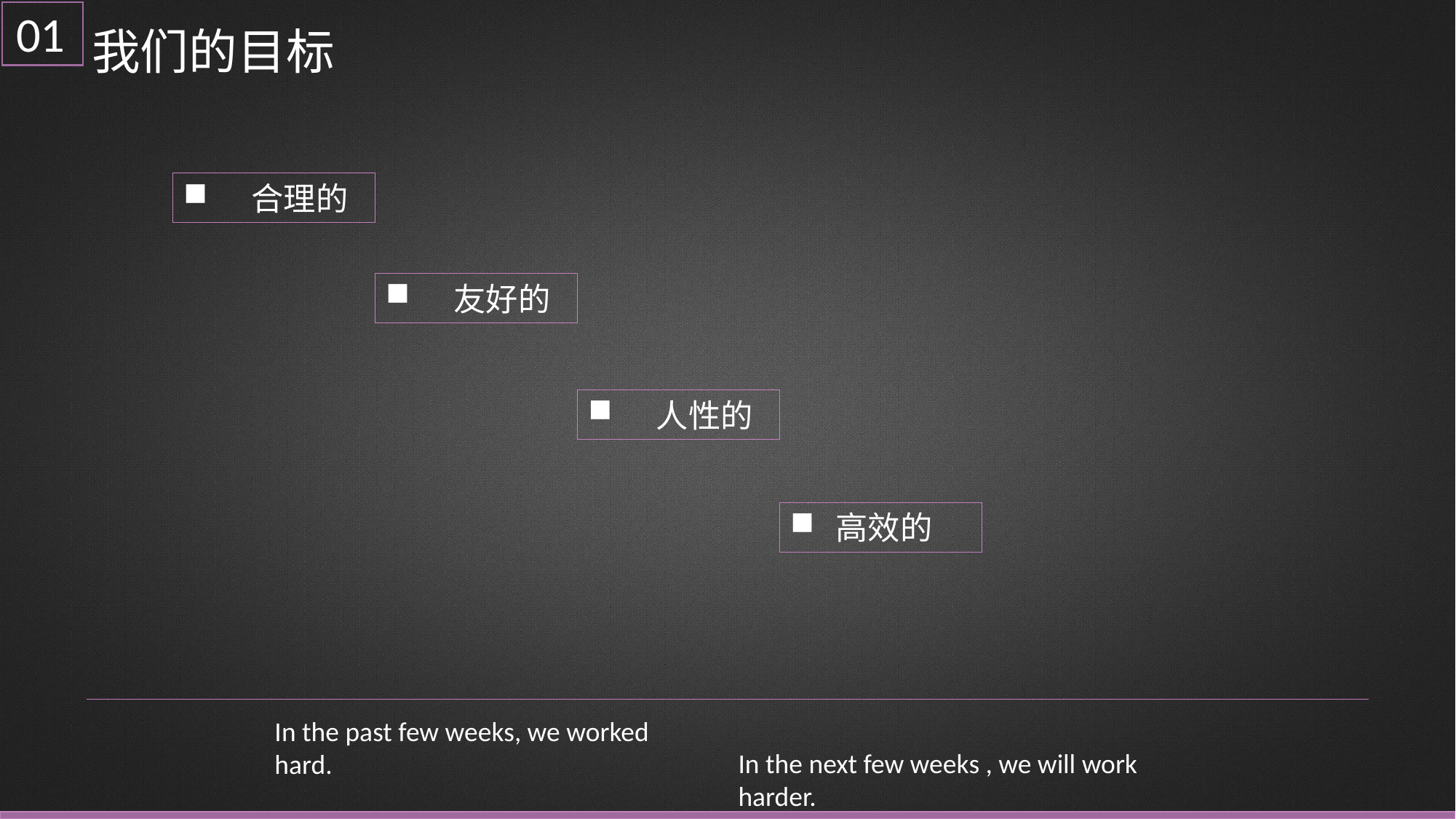

01

我们的目标
  合理的
  友好的
  人性的
高效的
In the past few weeks, we worked  hard.
In the next few weeks , we will work  harder.